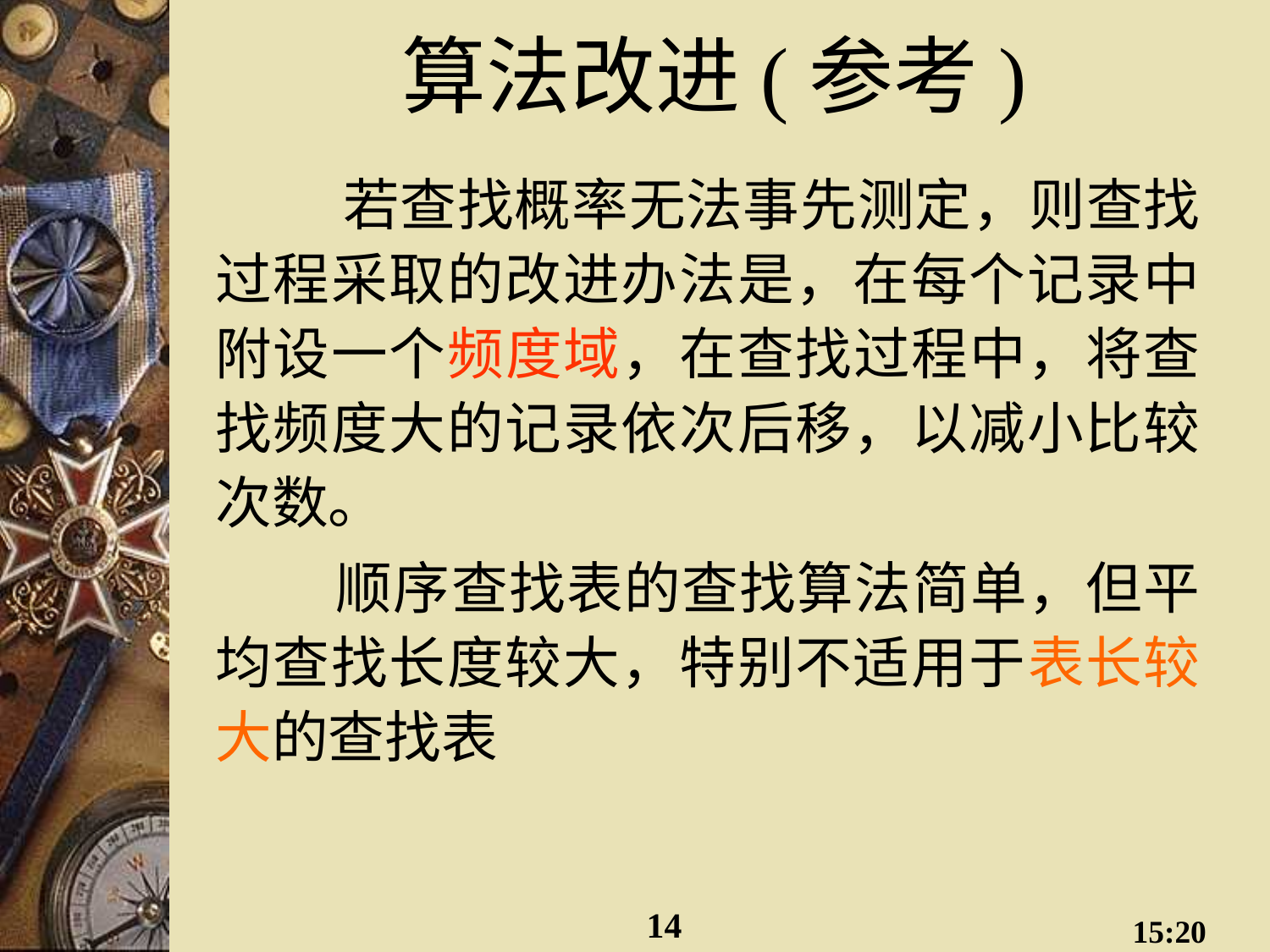

# 算法改进(参考)
            若查找概率无法事先测定，则查找过程采取的改进办法是，在每个记录中附设一个频度域，在查找过程中，将查找频度大的记录依次后移，以减小比较次数。
           顺序查找表的查找算法简单，但平均查找长度较大，特别不适用于表长较大的查找表